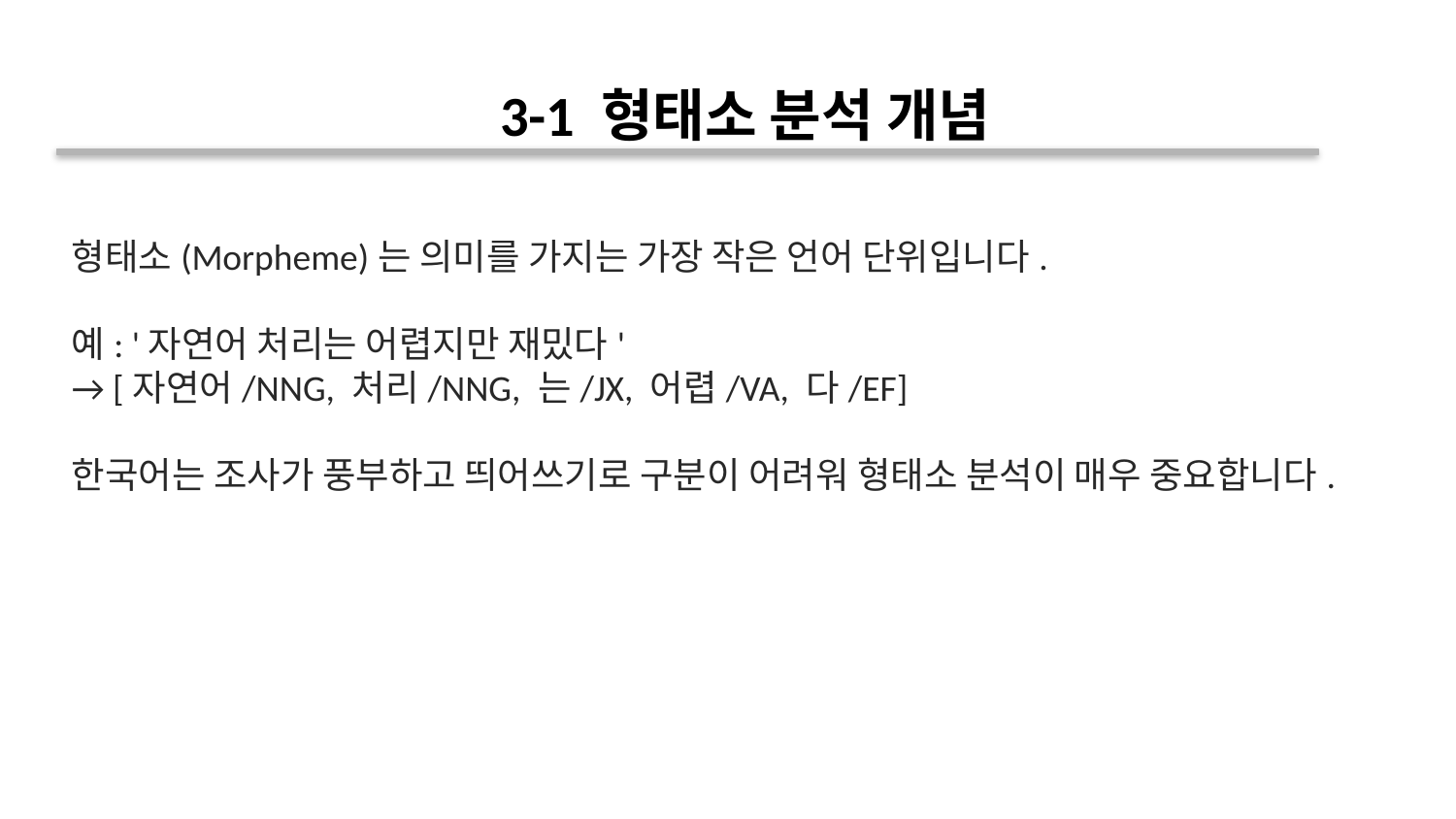

3-1 형태소 분석 개념

형태소(Morpheme)는 의미를 가지는 가장 작은 언어 단위입니다.
예: '자연어 처리는 어렵지만 재밌다'
→ [자연어/NNG, 처리/NNG, 는/JX, 어렵/VA, 다/EF]
한국어는 조사가 풍부하고 띄어쓰기로 구분이 어려워 형태소 분석이 매우 중요합니다.